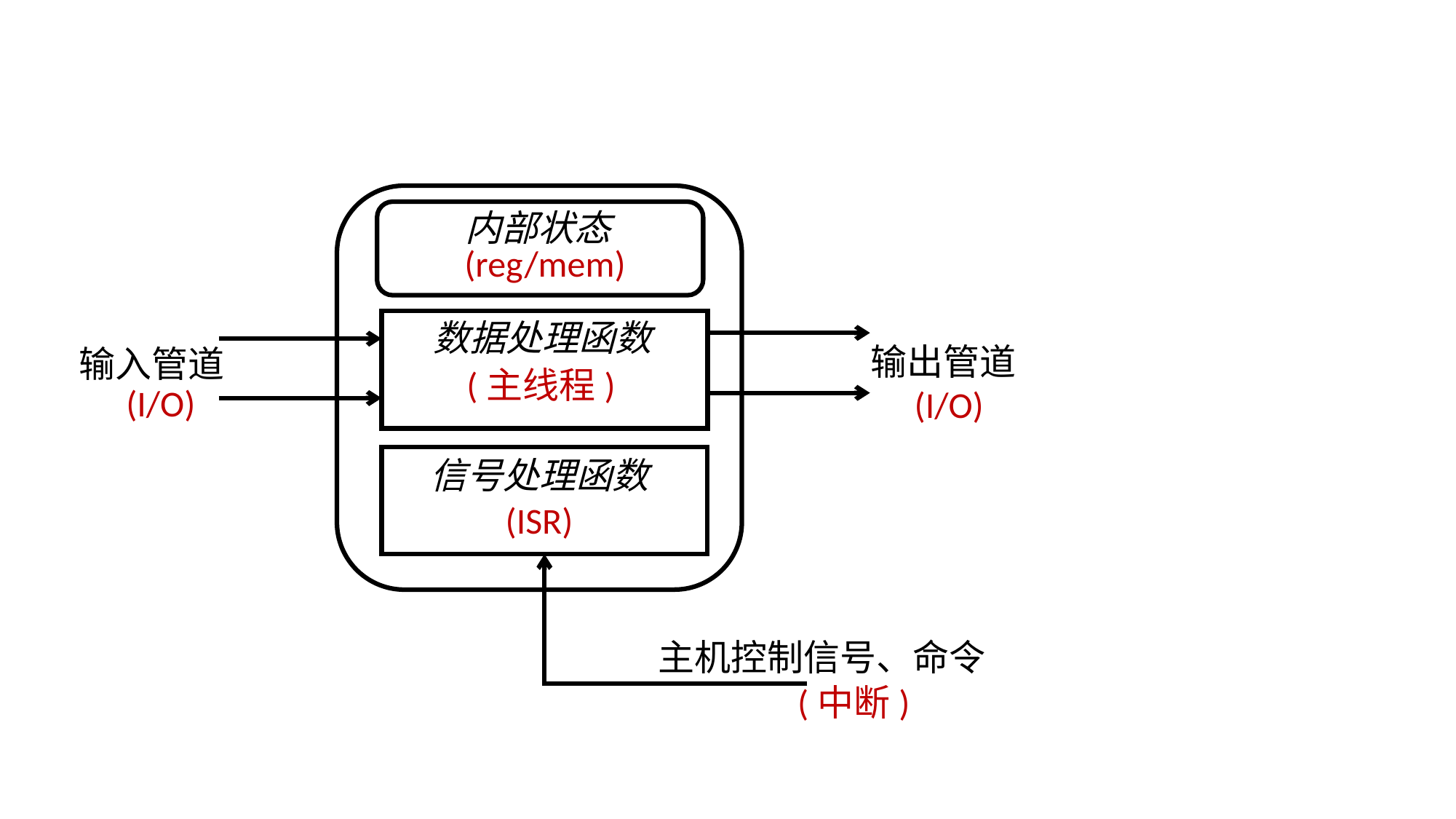

#

内部状态

(reg/mem)
数据处理函数

输出管道
输入管道
(主线程)
(I/O)
(I/O)

信号处理函数

(ISR)
主机控制信号、命令
(中断)